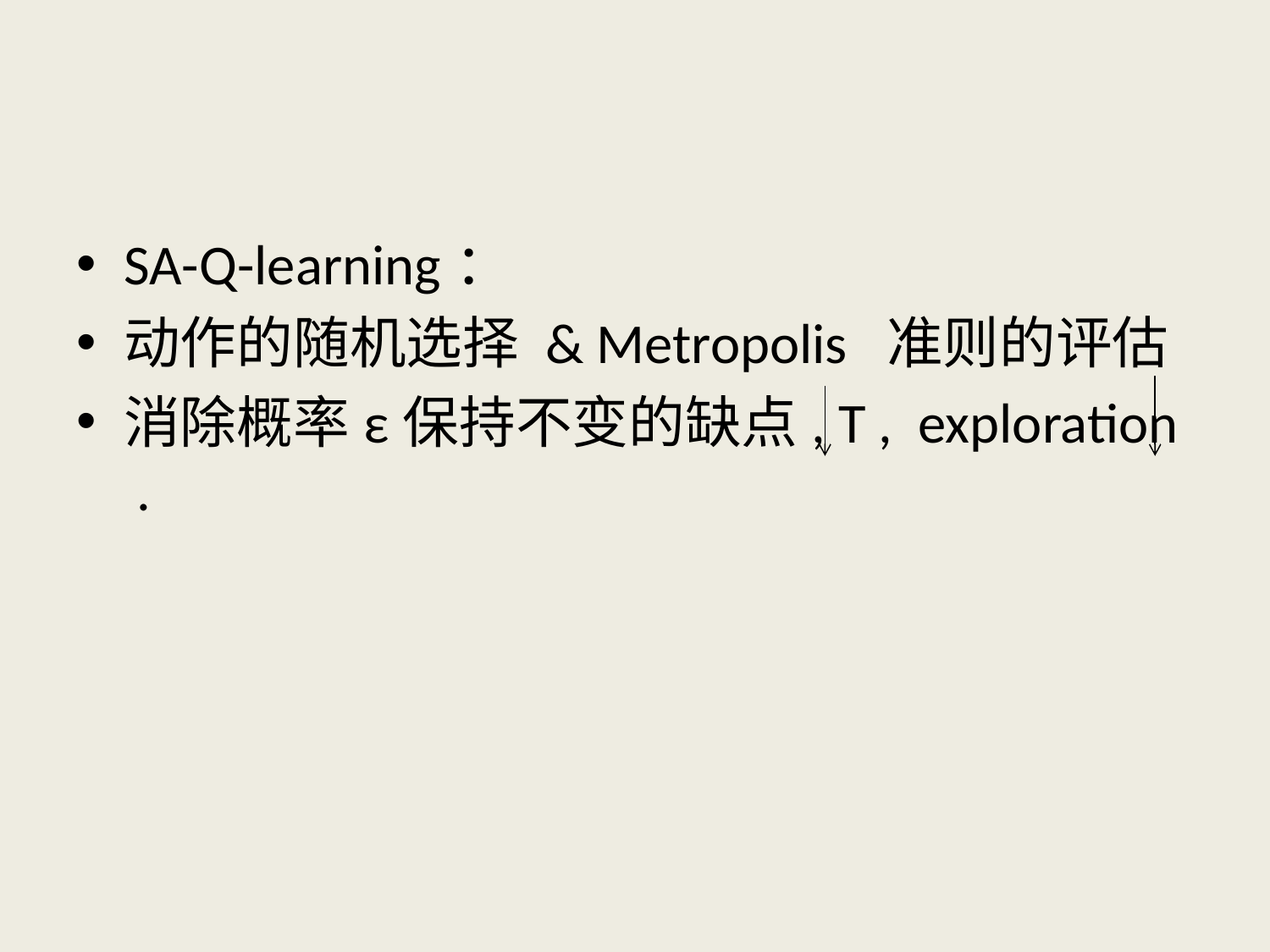

#
SA-Q-learning：
动作的随机选择 & Metropolis  准则的评估
消除概率ε保持不变的缺点, T ,  exploration   .